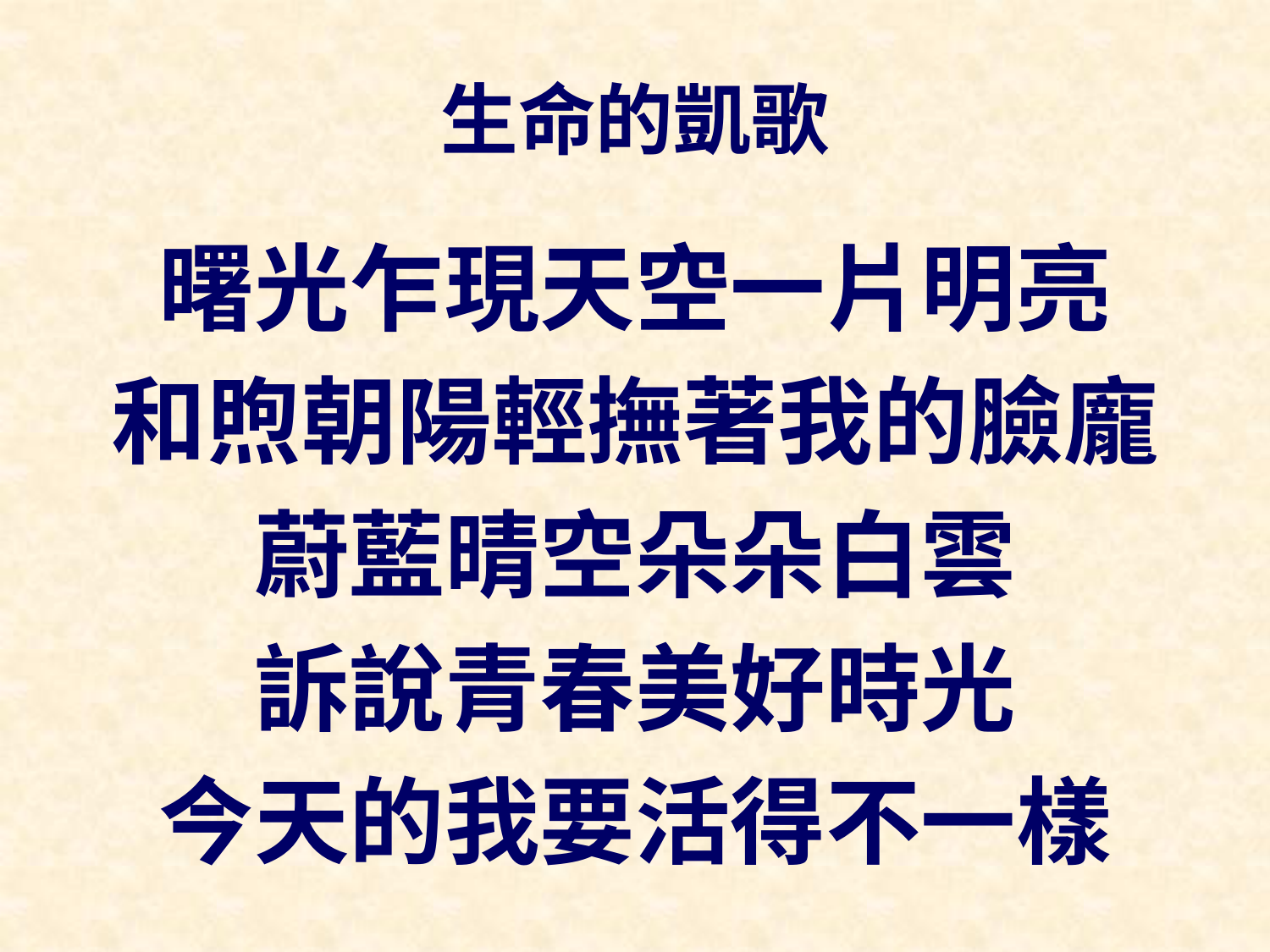

# 生命的凱歌
曙光乍現天空一片明亮
和煦朝陽輕撫著我的臉龐
蔚藍晴空朵朵白雲
訴說青春美好時光
今天的我要活得不一樣